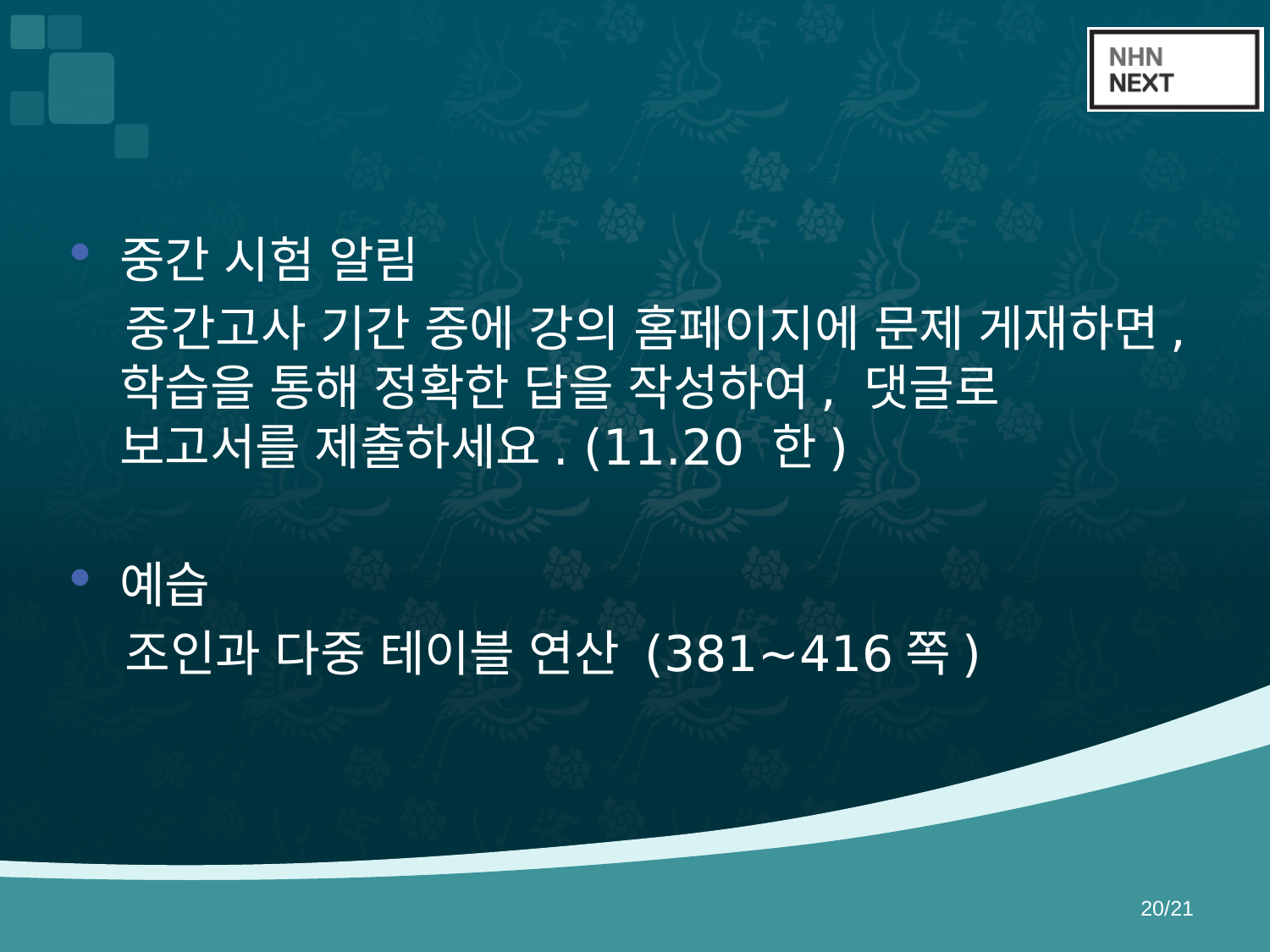

#
중간 시험 알림
   중간고사 기간 중에 강의 홈페이지에 문제 게재하면, 학습을 통해 정확한 답을 작성하여, 댓글로 보고서를 제출하세요. (11.20 한)

예습
   조인과 다중 테이블 연산 (381~416쪽)
20/21